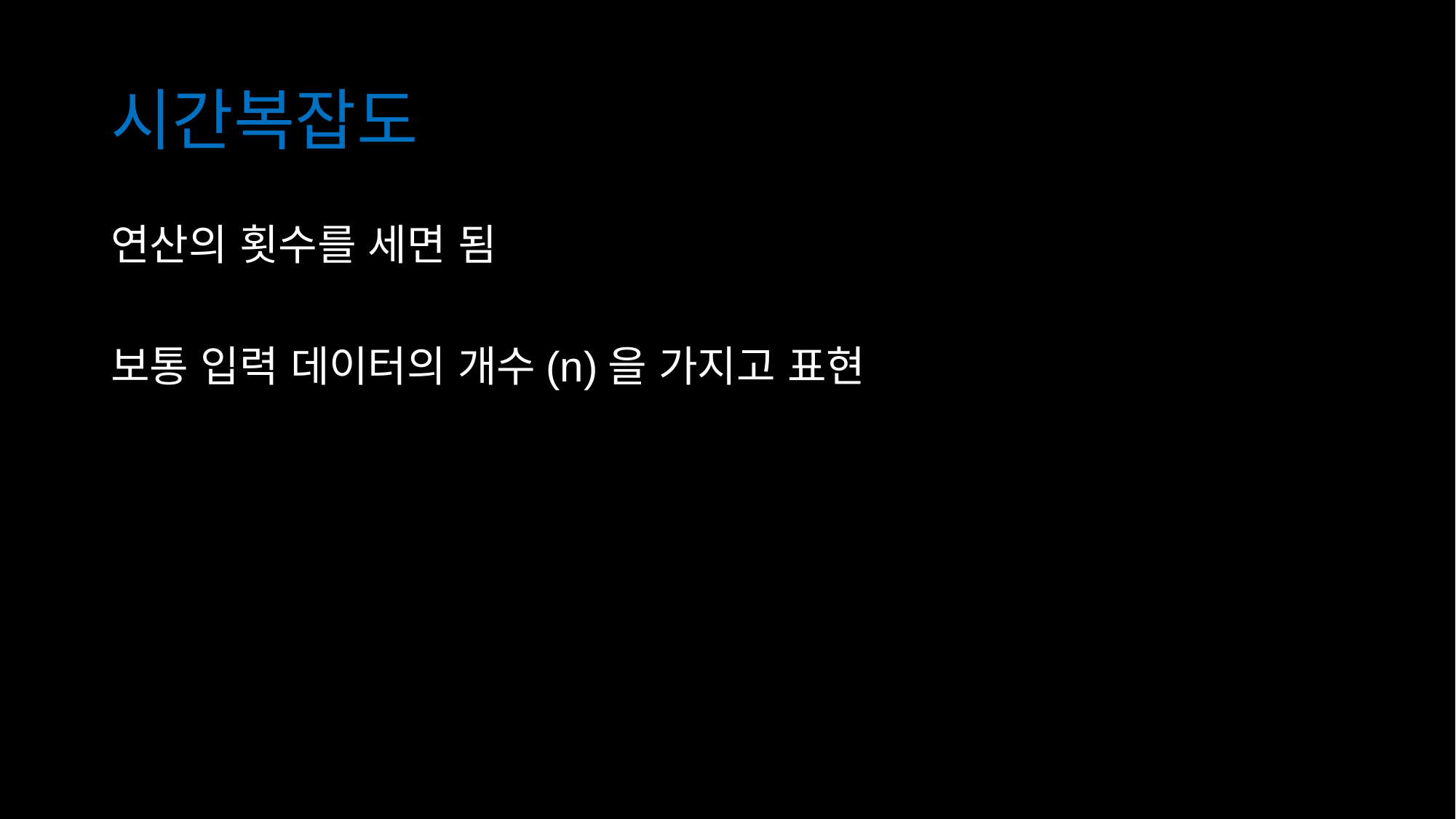

# 시간복잡도
연산의 횟수를 세면 됨

보통 입력 데이터의 개수(n)을 가지고 표현